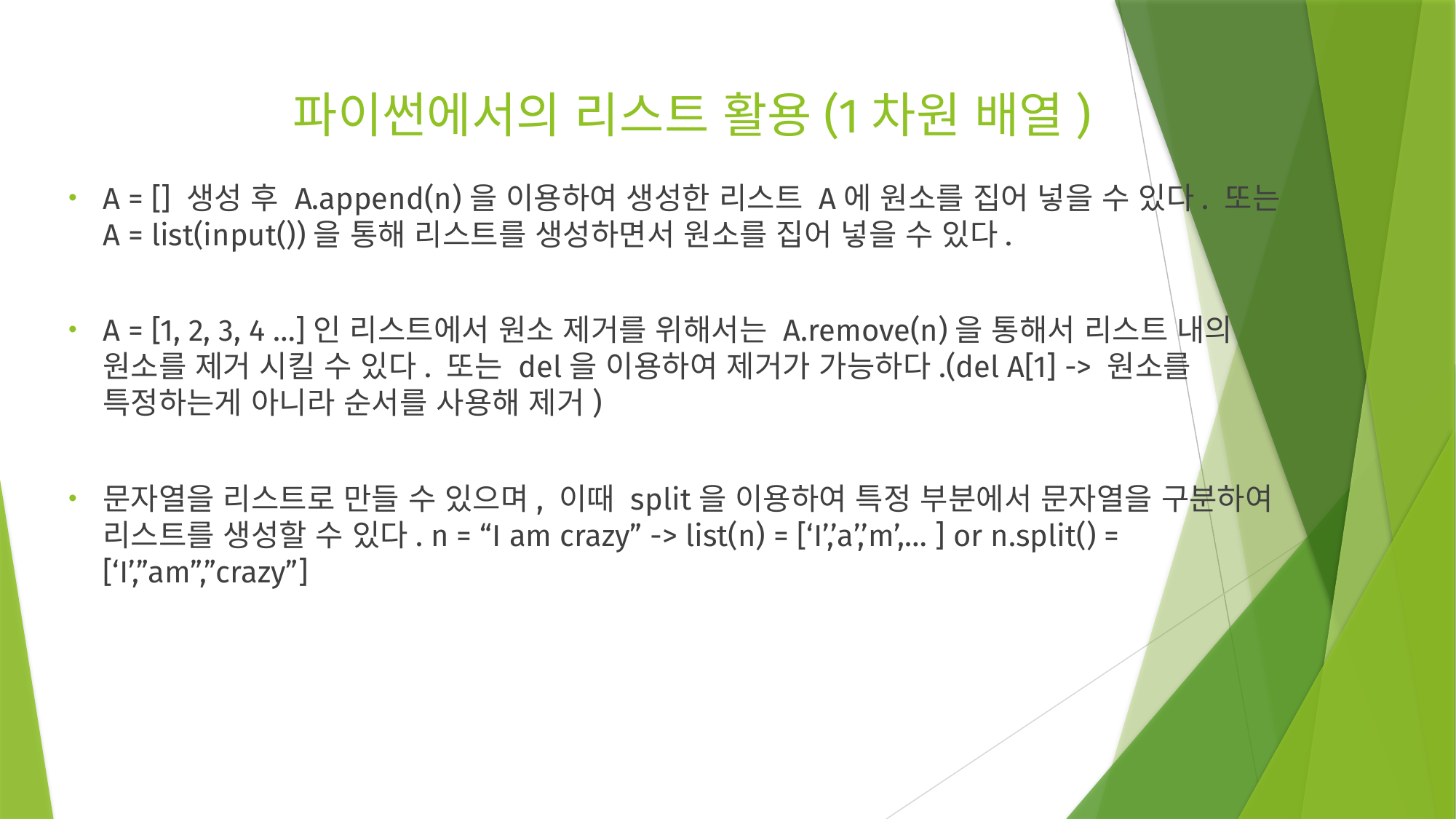

# 파이썬에서의 리스트 활용(1차원 배열)
A = [] 생성 후 A.append(n)을 이용하여 생성한 리스트 A에 원소를 집어 넣을 수 있다. 또는 A = list(input())을 통해 리스트를 생성하면서 원소를 집어 넣을 수 있다.

A = [1, 2, 3, 4 …]인 리스트에서 원소 제거를 위해서는 A.remove(n)을 통해서 리스트 내의 원소를 제거 시킬 수 있다. 또는 del을 이용하여 제거가 가능하다.(del A[1] -> 원소를 특정하는게 아니라 순서를 사용해 제거)

문자열을 리스트로 만들 수 있으며, 이때 split을 이용하여 특정 부분에서 문자열을 구분하여 리스트를 생성할 수 있다. n = “I am crazy” -> list(n) = [‘I’,’a’,’m’,… ] or n.split() =    [‘I’,”am”,”crazy”]